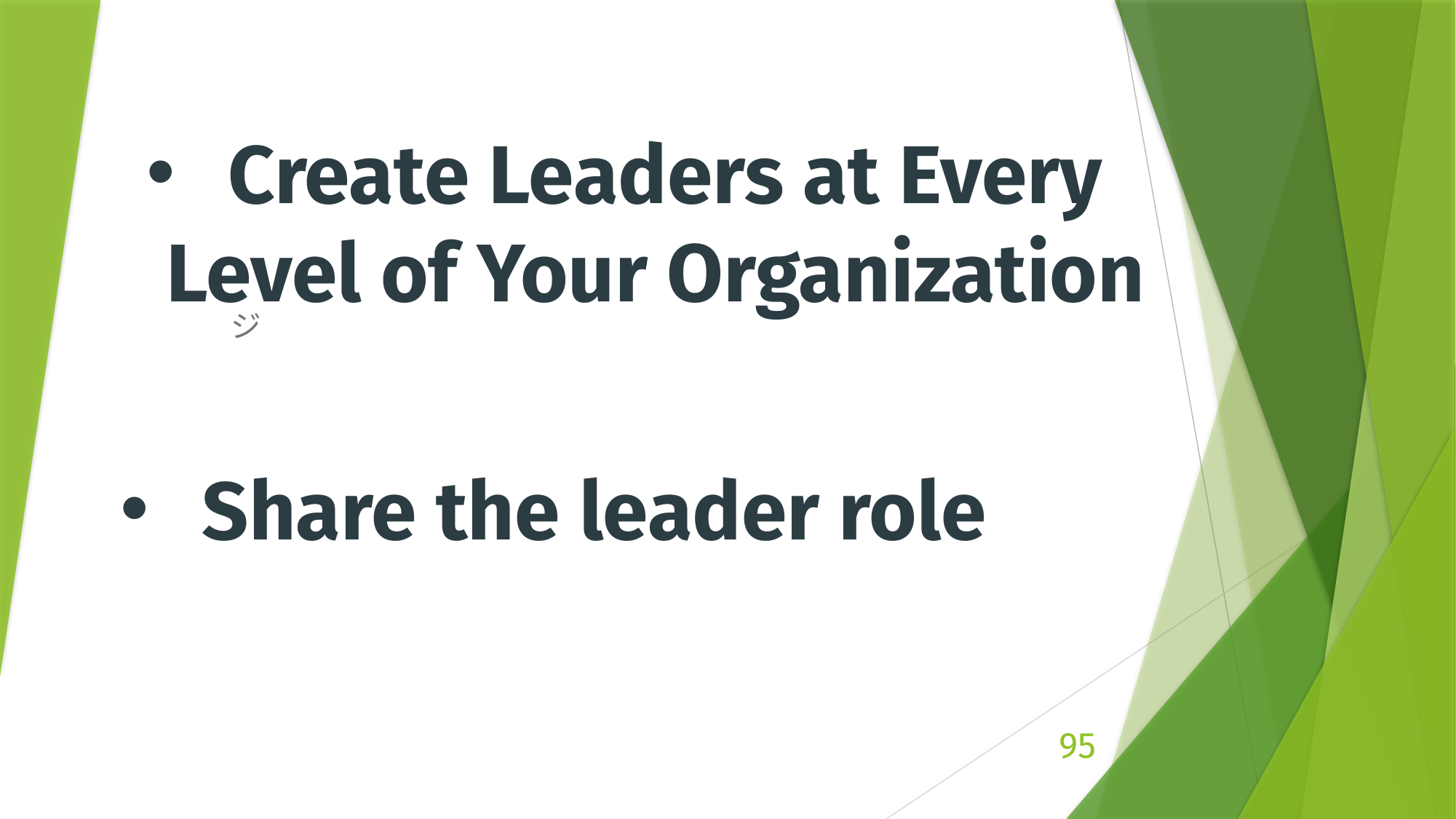

Create Leaders at Every
 Level of Your Organization
ジ
Share the leader role
95